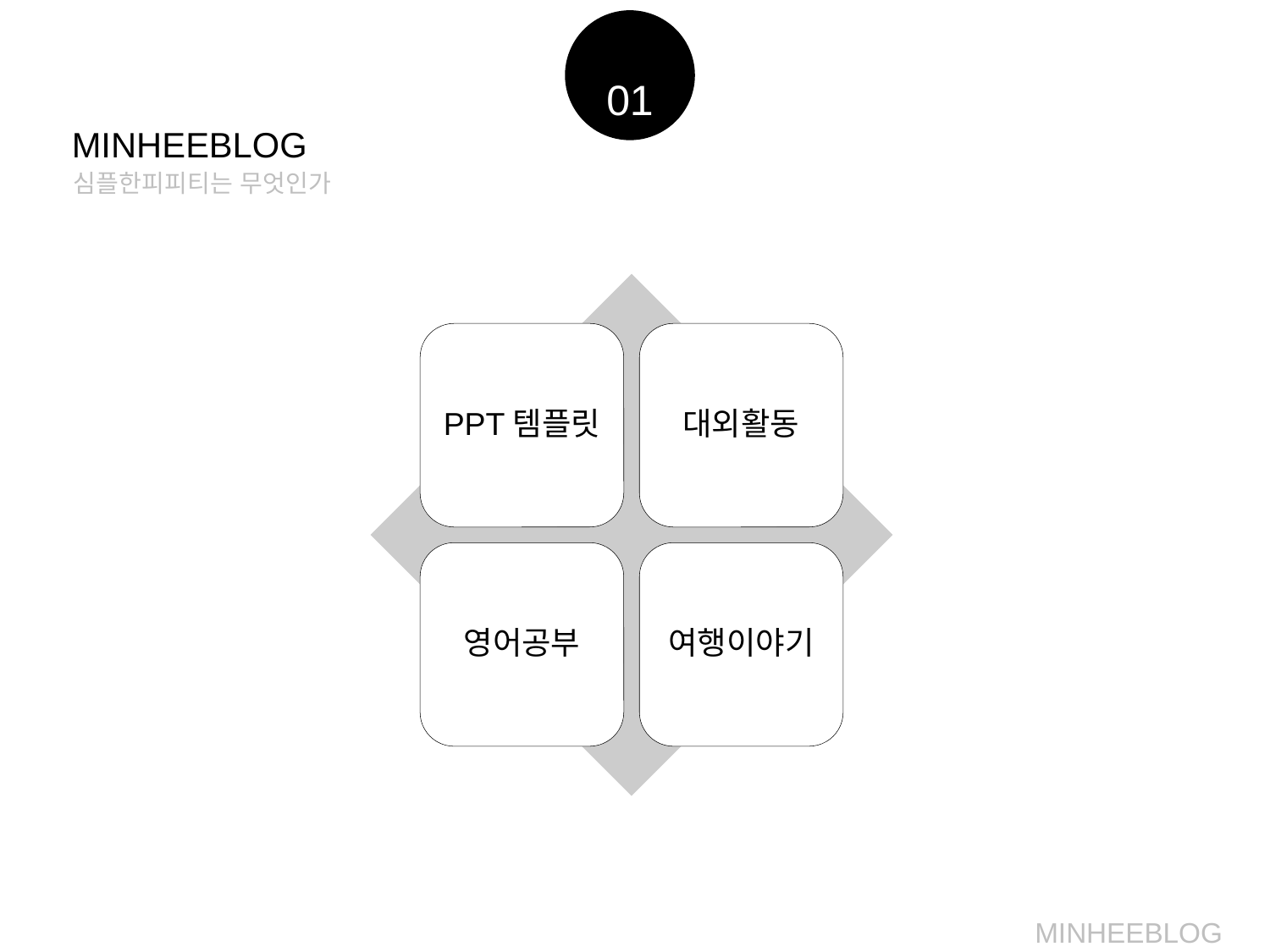

01
MINHEEBLOG
심플한피피티는 무엇인가
PPT템플릿
대외활동
영어공부
여행이야기
MINHEEBLOG